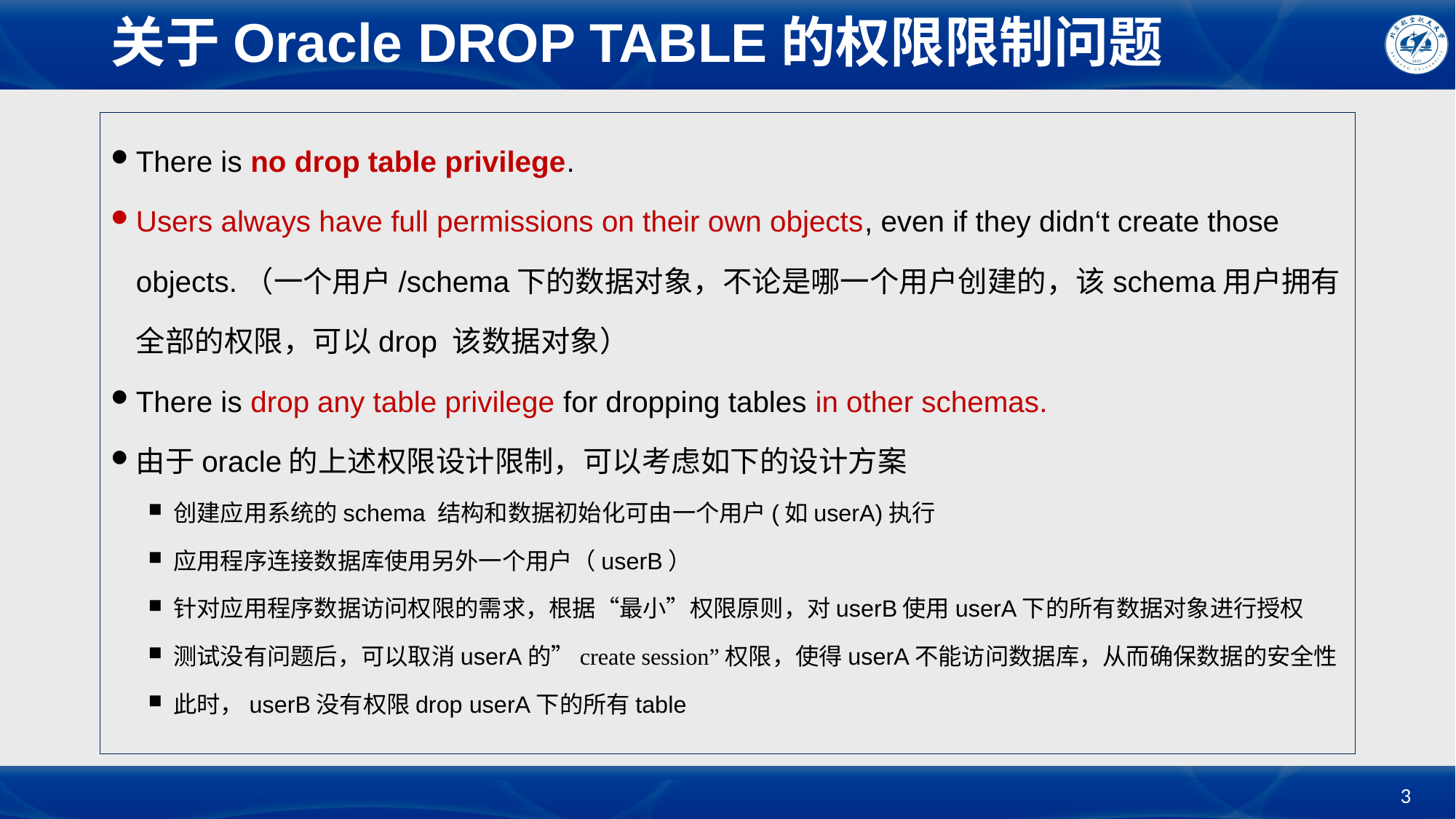

# 关于Oracle DROP TABLE的权限限制问题
There is no drop table privilege.
Users always have full permissions on their own objects, even if they didn‘t create those objects.（一个用户/schema下的数据对象，不论是哪一个用户创建的，该schema用户拥有全部的权限，可以drop 该数据对象）
There is drop any table privilege for dropping tables in other schemas.
由于oracle的上述权限设计限制，可以考虑如下的设计方案
创建应用系统的schema 结构和数据初始化可由一个用户(如userA)执行
应用程序连接数据库使用另外一个用户（userB）
针对应用程序数据访问权限的需求，根据“最小”权限原则，对userB使用userA下的所有数据对象进行授权
测试没有问题后，可以取消userA的”create session”权限，使得userA不能访问数据库，从而确保数据的安全性
此时，userB没有权限drop userA下的所有table
3